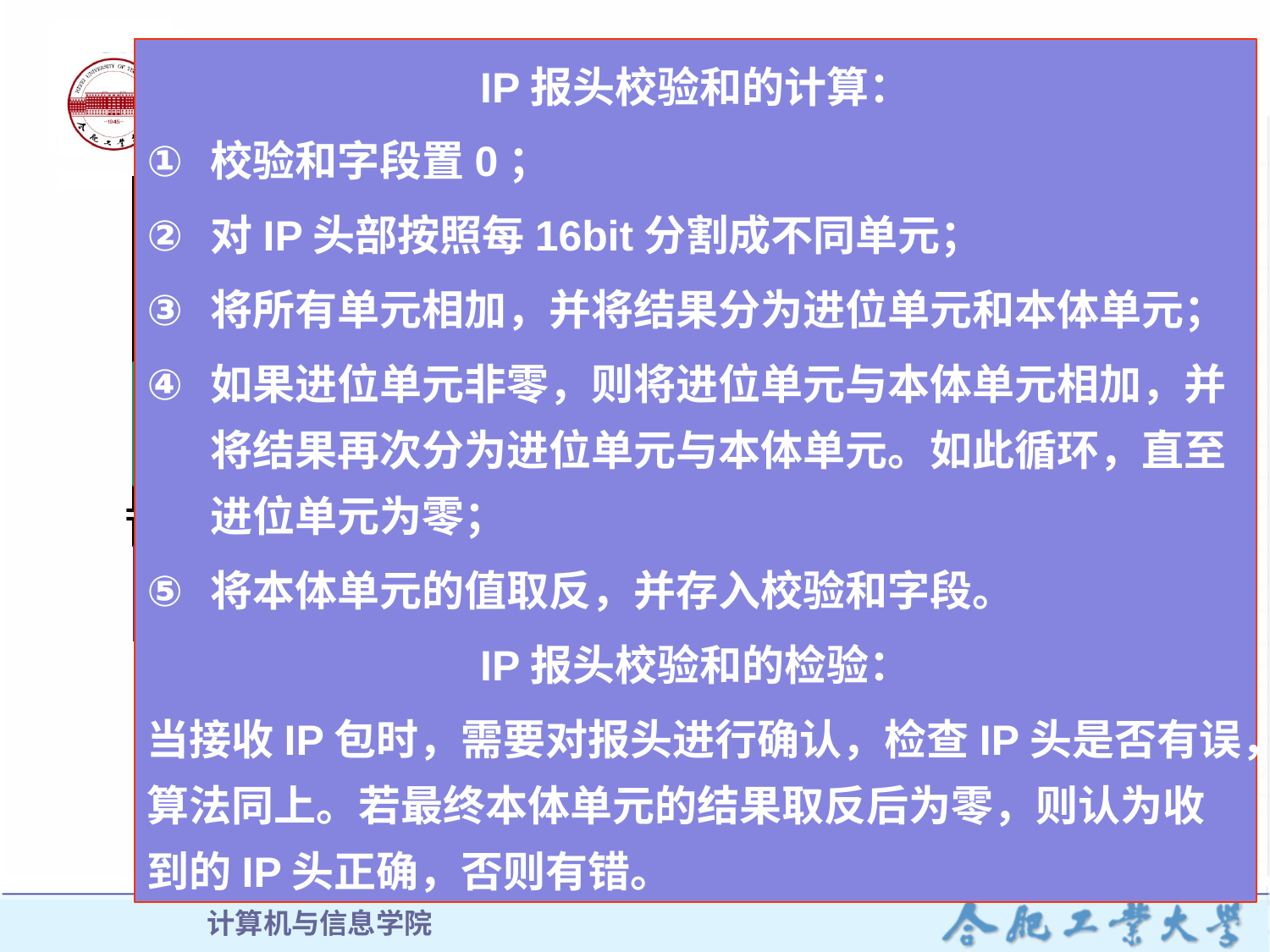

IP报头校验和的计算：
校验和字段置0；
对IP头部按照每16bit分割成不同单元；
将所有单元相加，并将结果分为进位单元和本体单元；
如果进位单元非零，则将进位单元与本体单元相加，并将结果再次分为进位单元与本体单元。如此循环，直至进位单元为零；
将本体单元的值取反，并存入校验和字段。
IP报头校验和的检验：
当接收IP包时，需要对报头进行确认，检查IP头是否有误，算法同上。若最终本体单元的结果取反后为零，则认为收到的IP头正确，否则有错。
0
4
8
16
19
24
31

版 本
区 分 服 务
总   长   度
首部长度

标    识
标志
片   偏   移

生 存 时 间
协    议
首   部   检   验   和

源   地   址

目   的   地   址

可   选   字   段  （长   度   可   变）
填    充

数       据       部       分
首   部   检   验   和
源   地   址
目   的   地   址
首部检验和：16位，只检验数据报首部，不检验数据部分。
源地址：32位，发送端主机IP地址。
目的地址：32位，接收端主机IP地址。